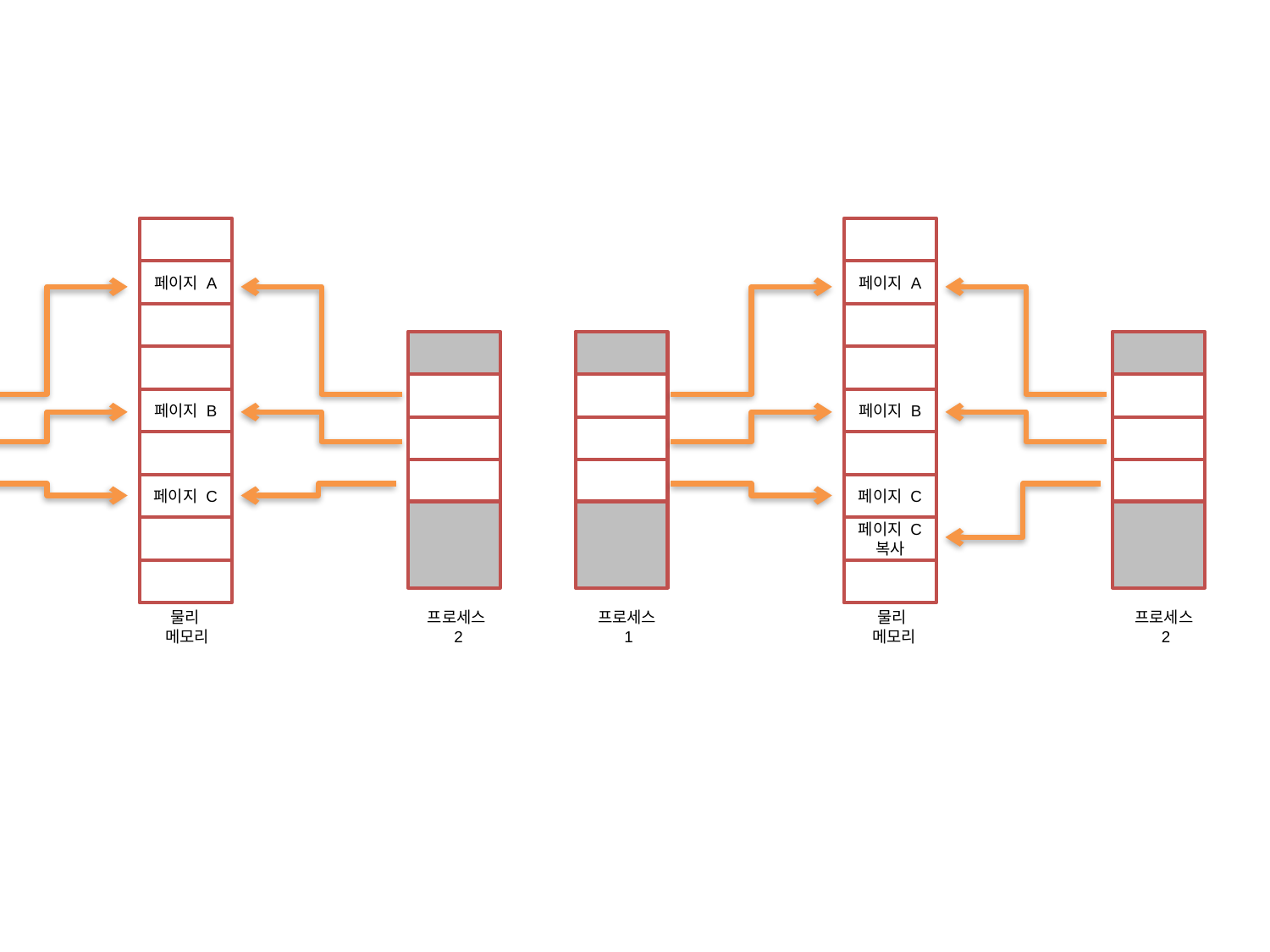

페이지 A

페이지 B

페이지 C

프로세스1
물리
메모리
프로세스2

페이지 A

페이지 B

페이지 C

페이지 C 복사

프로세스1
물리
메모리
프로세스2